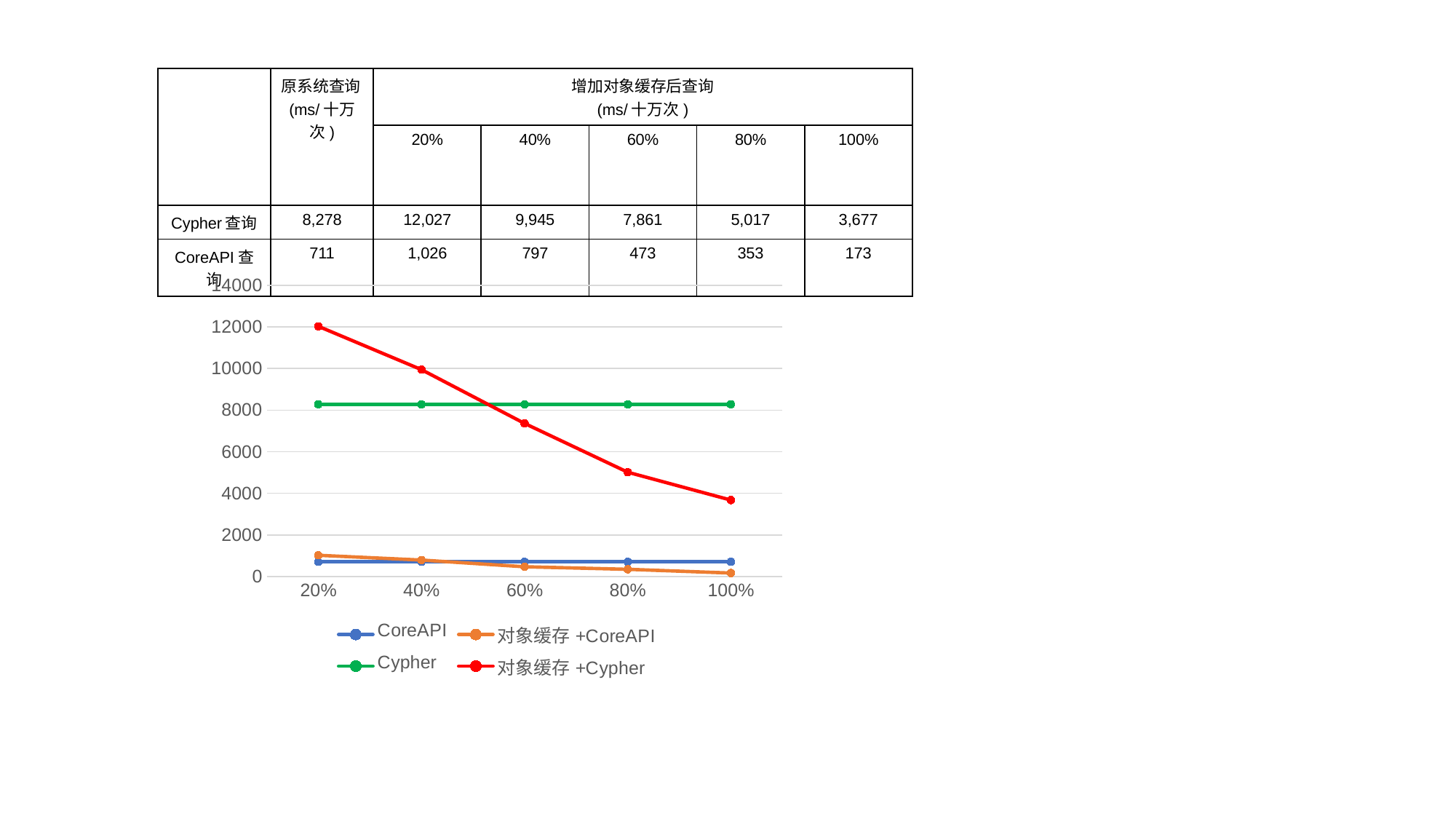

|  | 原系统查询(ms/十万次) | 增加对象缓存后查询 (ms/十万次) |  |  |  |  |
| --- | --- | --- | --- | --- | --- | --- |
|  |  | 20% | 40% | 60% | 80% | 100% |
| Cypher查询 | 8,278 | 12,027 | 9,945 | 7,861 | 5,017 | 3,677 |
| CoreAPI查询 | 711 | 1,026 | 797 | 473 | 353 | 173 |

### Chart

| Category | CoreAPI | 对象缓存+CoreAPI | Cypher | 对象缓存+Cypher |
|---|---|---|---|---|
| 0.2 | 711.0 | 1026.0 | 8278.0 | 12027.0 |
| 0.4 | 711.0 | 797.0 | 8278.0 | 9945.0 |
| 0.6 | 711.0 | 473.0 | 8278.0 | 7361.0 |
| 0.8 | 711.0 | 353.0 | 8278.0 | 5017.0 |
| 1 | 711.0 | 173.0 | 8278.0 | 3677.0 |